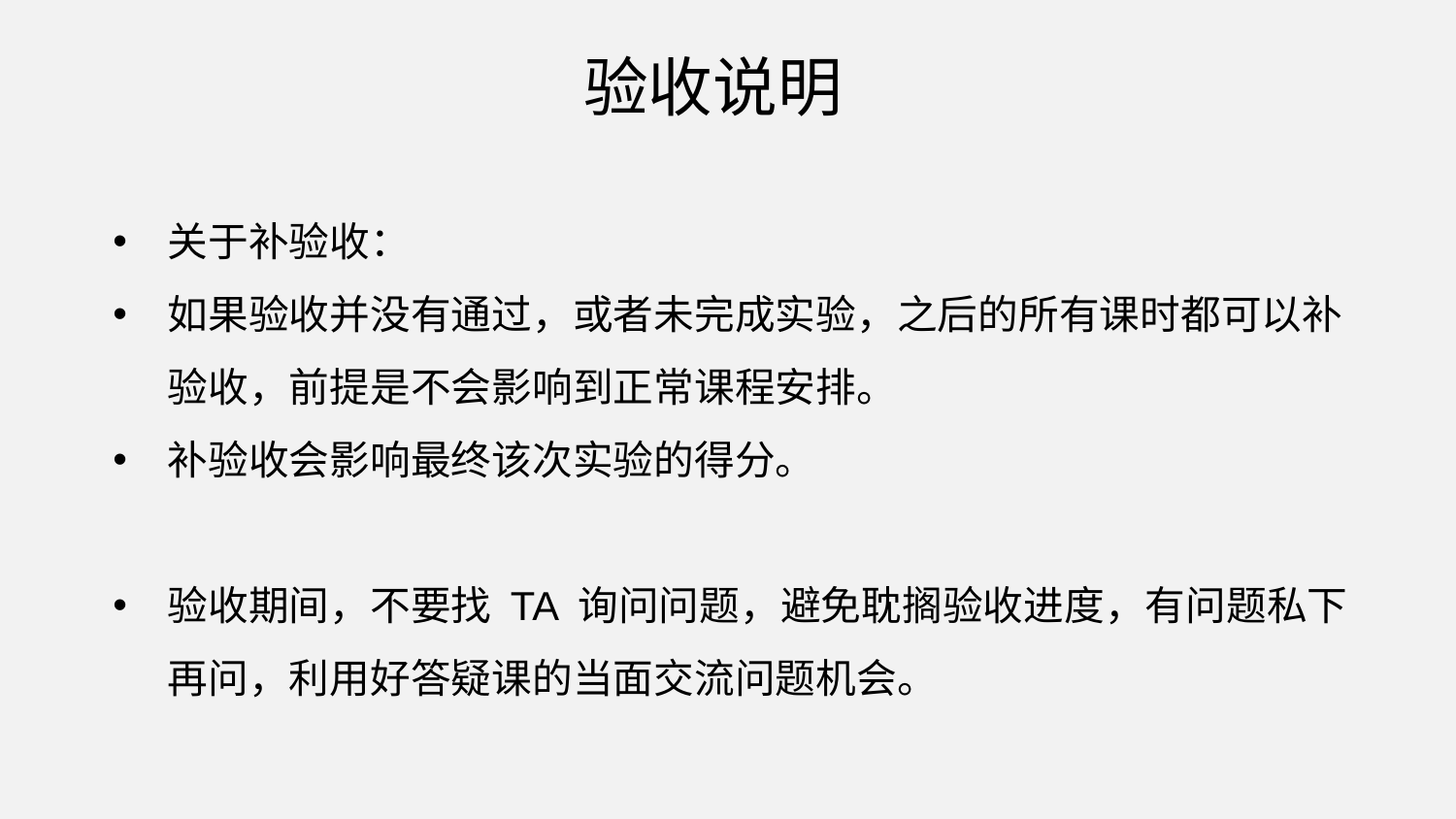

验收说明
关于补验收：
如果验收并没有通过，或者未完成实验，之后的所有课时都可以补验收，前提是不会影响到正常课程安排。
补验收会影响最终该次实验的得分。

验收期间，不要找 TA 询问问题，避免耽搁验收进度，有问题私下再问，利用好答疑课的当面交流问题机会。